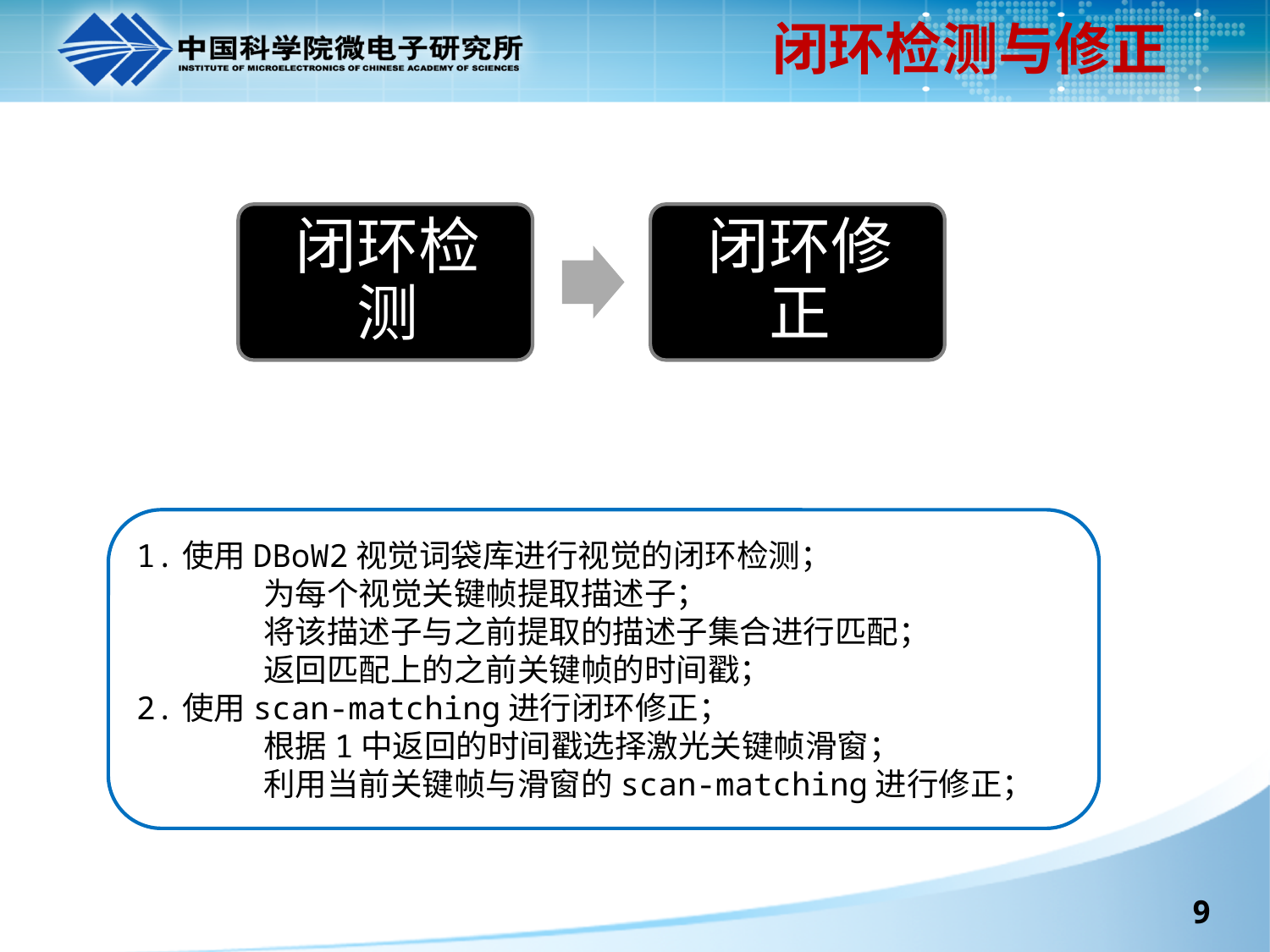

# 闭环检测与修正

闭环检测

闭环修正
1.使用DBoW2视觉词袋库进行视觉的闭环检测；
	为每个视觉关键帧提取描述子；
	将该描述子与之前提取的描述子集合进行匹配；
	返回匹配上的之前关键帧的时间戳；
2.使用scan-matching进行闭环修正；
	根据1中返回的时间戳选择激光关键帧滑窗；
	利用当前关键帧与滑窗的scan-matching进行修正；
9